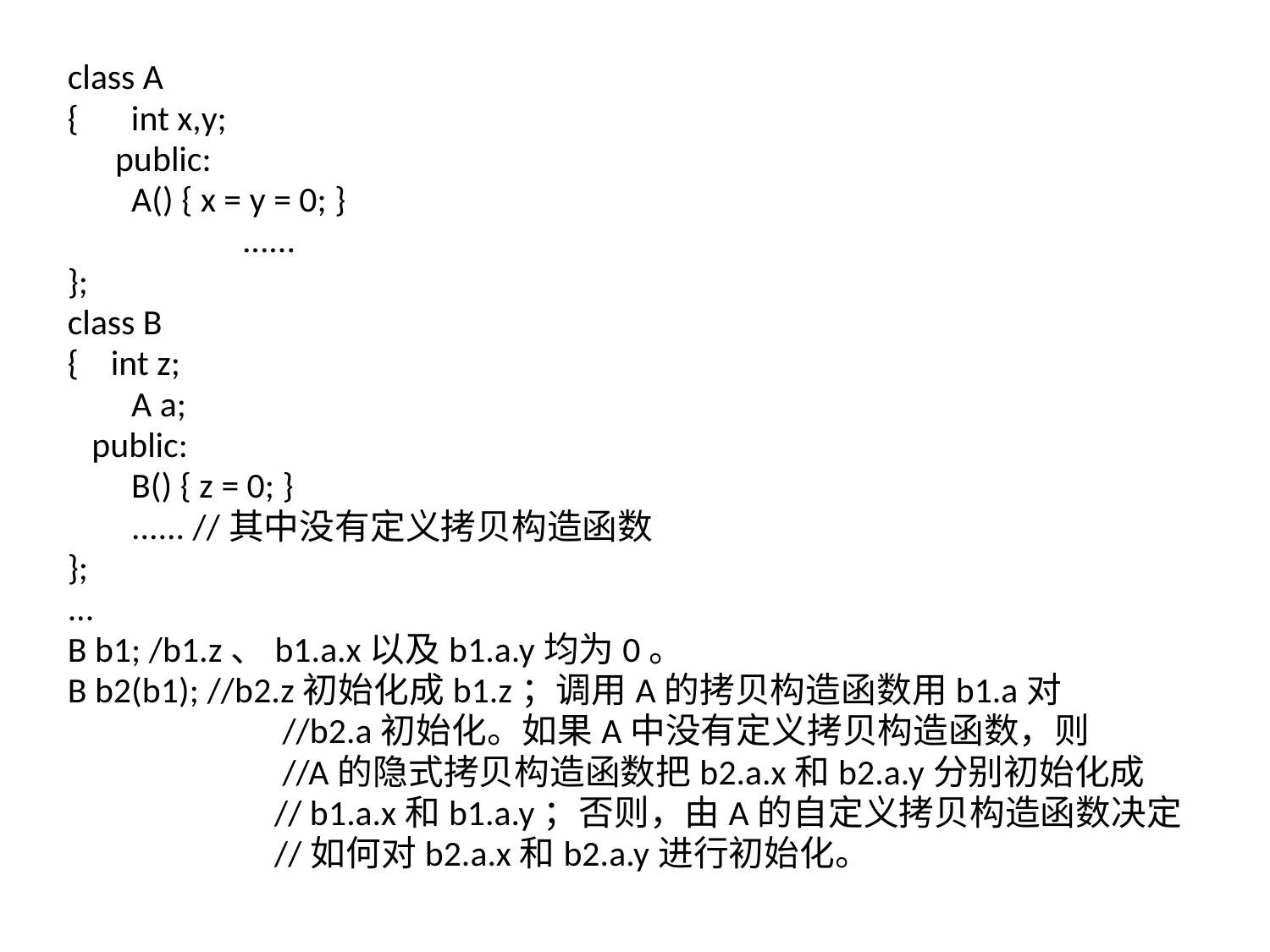

class A
{	  int x,y;
	public:
	  A() { x = y = 0; }
		......
};
class B
{    int z;
	  A a;
   public:
	  B() { z = 0; }
	  ...... //其中没有定义拷贝构造函数
};
...
B b1; /b1.z、b1.a.x以及b1.a.y均为0。
B b2(b1); //b2.z初始化成b1.z；调用A的拷贝构造函数用b1.a对
		     //b2.a初始化。如果A中没有定义拷贝构造函数，则
		     //A的隐式拷贝构造函数把b2.a.x和b2.a.y分别初始化成
		    // b1.a.x和b1.a.y；否则，由A的自定义拷贝构造函数决定
		    //如何对b2.a.x和b2.a.y进行初始化。